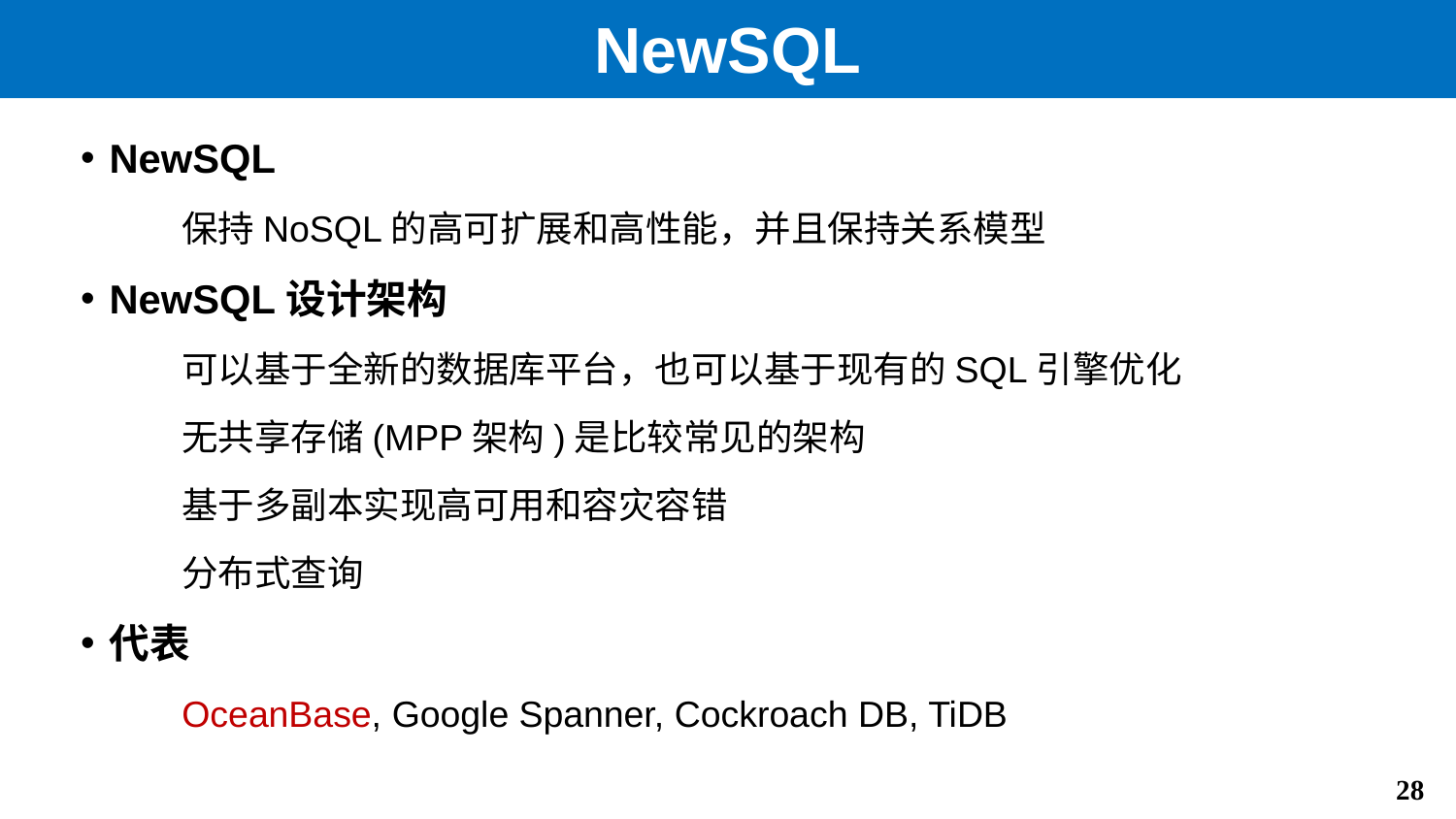

# NewSQL
NewSQL
保持NoSQL的高可扩展和高性能，并且保持关系模型
NewSQL设计架构
可以基于全新的数据库平台，也可以基于现有的SQL引擎优化
无共享存储(MPP架构)是比较常见的架构
基于多副本实现高可用和容灾容错
分布式查询
代表
OceanBase, Google Spanner, Cockroach DB, TiDB